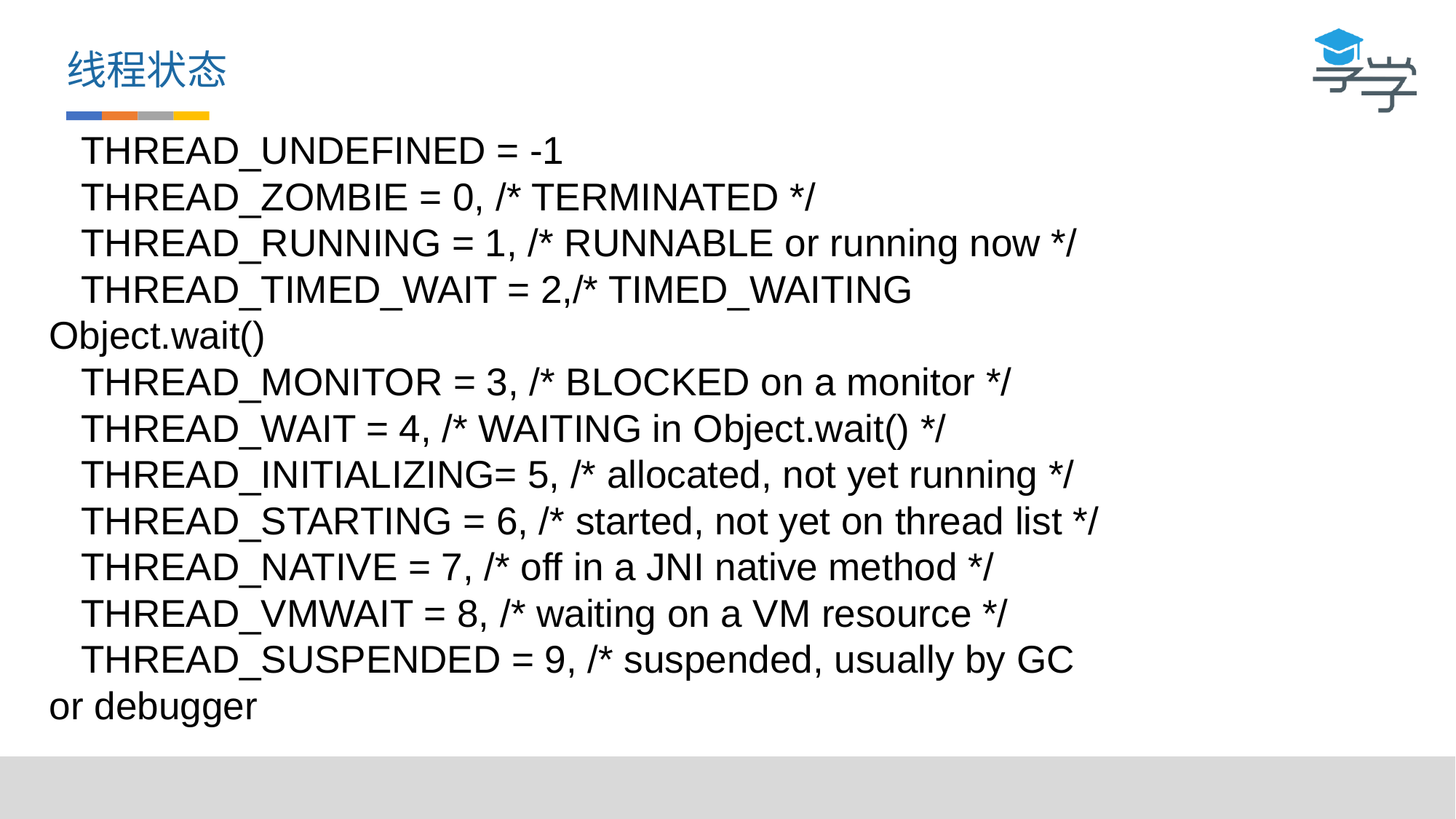

线程状态

   THREAD_UNDEFINED = -1
   THREAD_ZOMBIE = 0, /* TERMINATED */
   THREAD_RUNNING = 1, /* RUNNABLE or running now */
   THREAD_TIMED_WAIT = 2,/* TIMED_WAITING Object.wait()
   THREAD_MONITOR = 3, /* BLOCKED on a monitor */
   THREAD_WAIT = 4, /* WAITING in Object.wait() */
   THREAD_INITIALIZING= 5, /* allocated, not yet running */
   THREAD_STARTING = 6, /* started, not yet on thread list */
   THREAD_NATIVE = 7, /* off in a JNI native method */
   THREAD_VMWAIT = 8, /* waiting on a VM resource */
   THREAD_SUSPENDED = 9, /* suspended, usually by GC or debugger